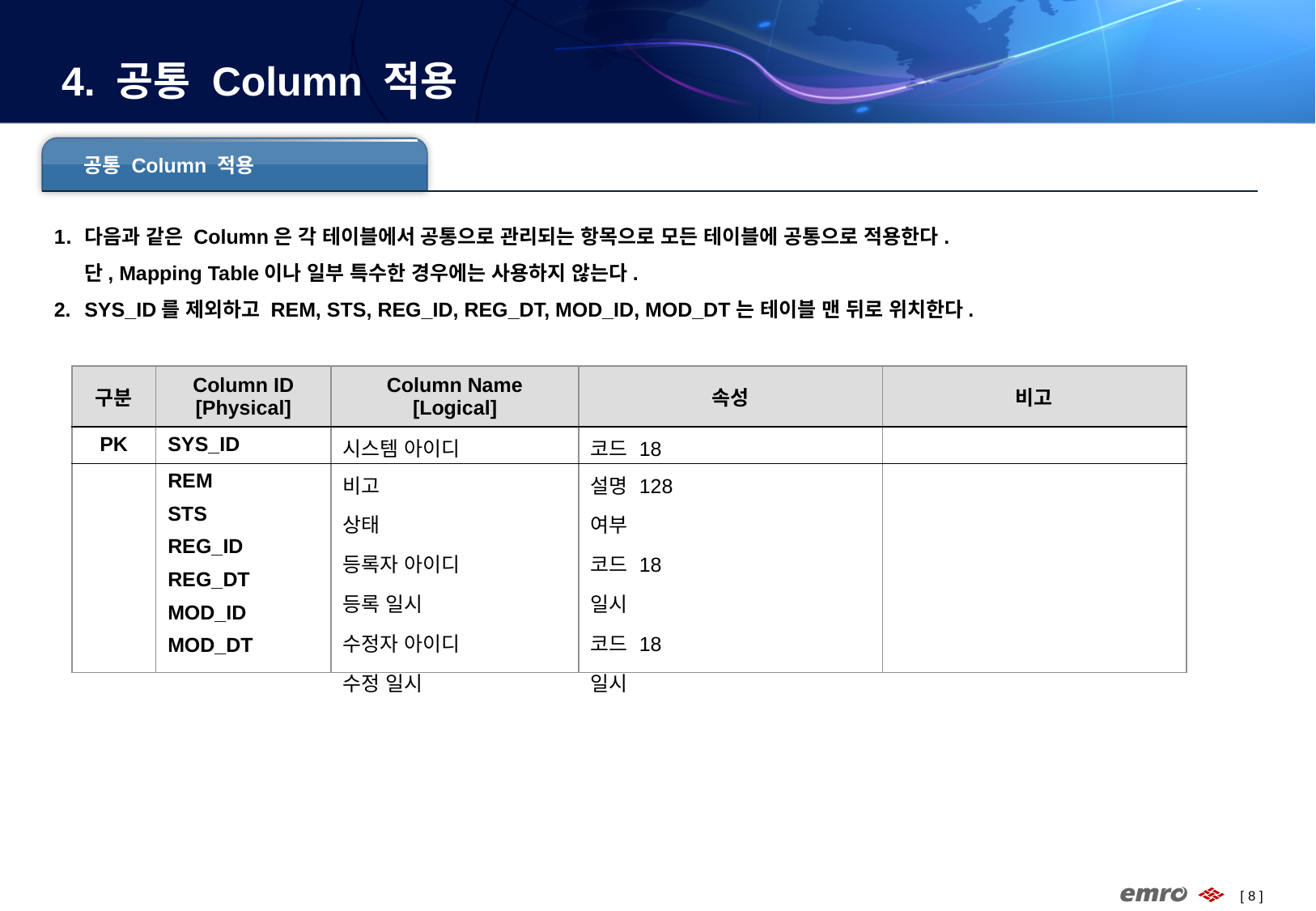

# 4. 공통 Column 적용

공통 Column 적용

다음과 같은 Column은 각 테이블에서 공통으로 관리되는 항목으로 모든 테이블에 공통으로 적용한다.
단, Mapping Table이나 일부 특수한 경우에는 사용하지 않는다.
SYS_ID를 제외하고 REM, STS, REG_ID, REG_DT, MOD_ID, MOD_DT는 테이블 맨 뒤로 위치한다.
| 구분 | Column ID [Physical] | Column Name [Logical] | 속성 | 비고 |
| --- | --- | --- | --- | --- |
| PK | SYS\_ID | 시스템 아이디 | 코드 18 |  |
|  | REM STS REG\_ID REG\_DT MOD\_ID MOD\_DT | 비고 상태 등록자 아이디 등록 일시 수정자 아이디 수정 일시 | 설명 128 여부 코드 18 일시 코드 18 일시 |  |